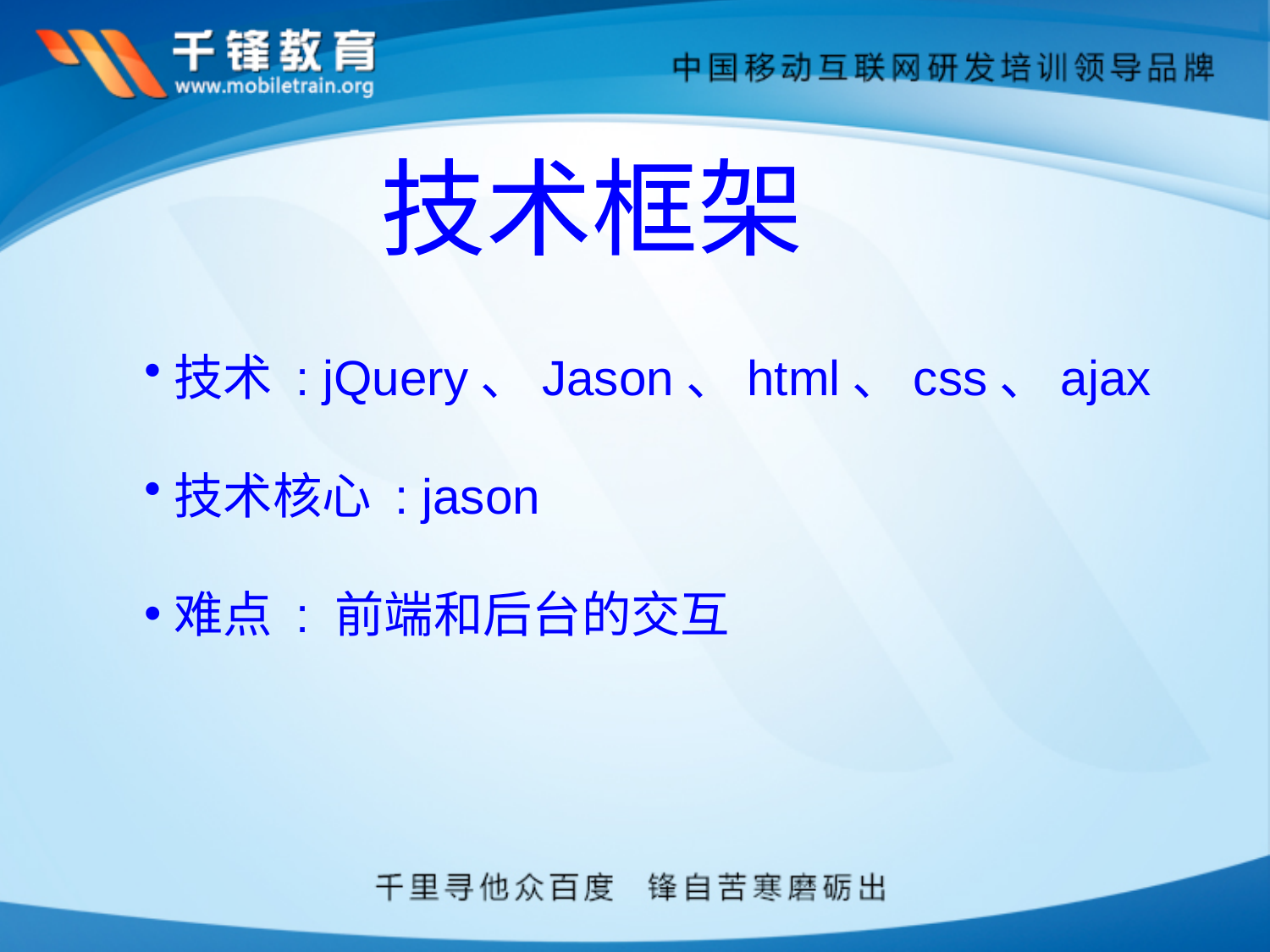

技术框架

技术 : jQuery、Jason、html、css、ajax

技术核心 : jason

难点 : 前端和后台的交互